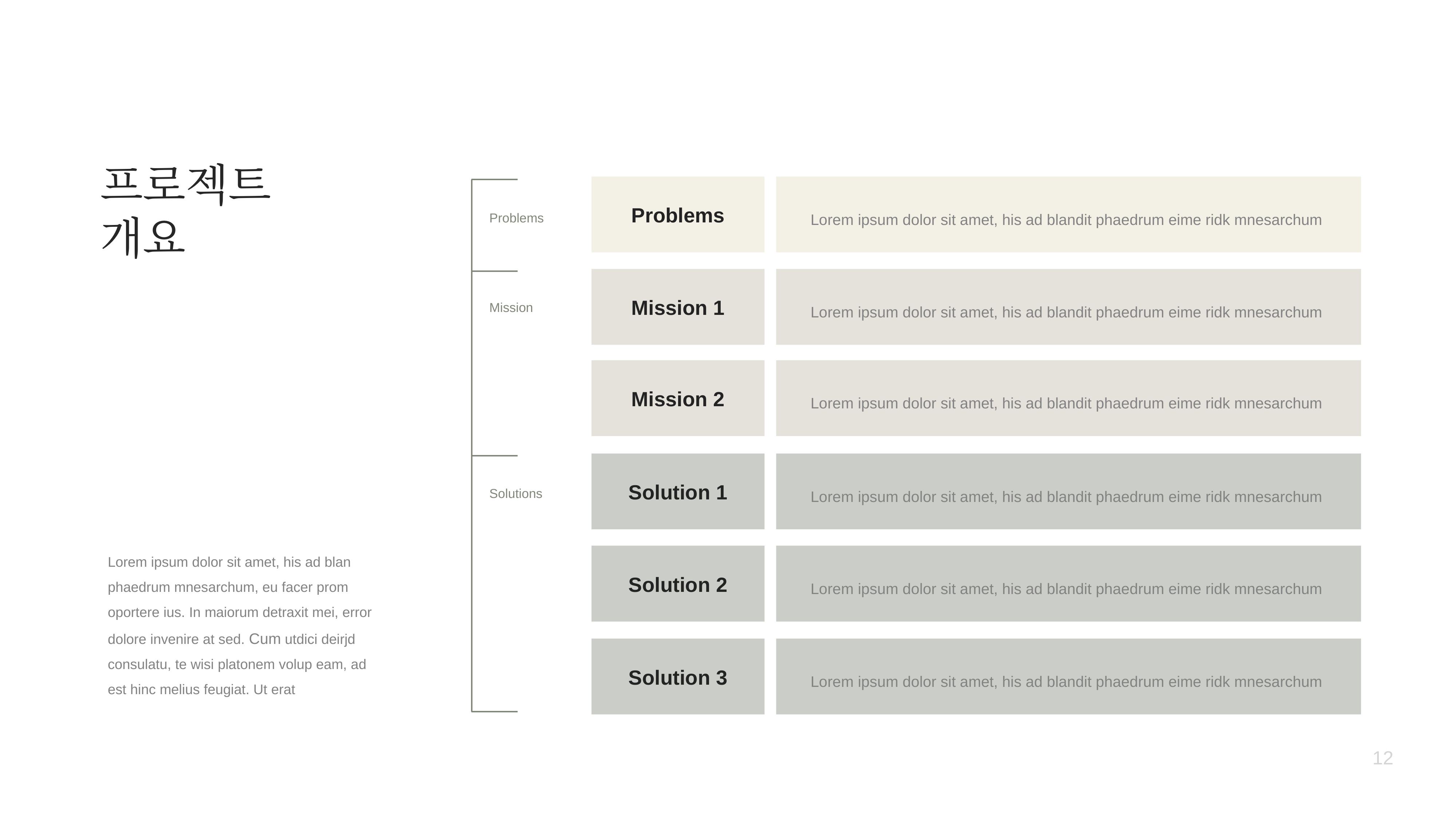

# 프로젝트
개요
Problems
Lorem ipsum dolor sit amet, his ad blandit phaedrum eime ridk mnesarchum

Problems
Mission 1
Lorem ipsum dolor sit amet, his ad blandit phaedrum eime ridk mnesarchum
Mission
Mission 2
Lorem ipsum dolor sit amet, his ad blandit phaedrum eime ridk mnesarchum
Solution 1
Lorem ipsum dolor sit amet, his ad blandit phaedrum eime ridk mnesarchum
Solutions
Lorem ipsum dolor sit amet, his ad blan phaedrum mnesarchum, eu facer prom oportere ius. In maiorum detraxit mei, error dolore invenire at sed. Cum utdici deirjd consulatu, te wisi platonem volup eam, ad est hinc melius feugiat. Ut erat
Solution 2
Lorem ipsum dolor sit amet, his ad blandit phaedrum eime ridk mnesarchum
Solution 3
Lorem ipsum dolor sit amet, his ad blandit phaedrum eime ridk mnesarchum
12